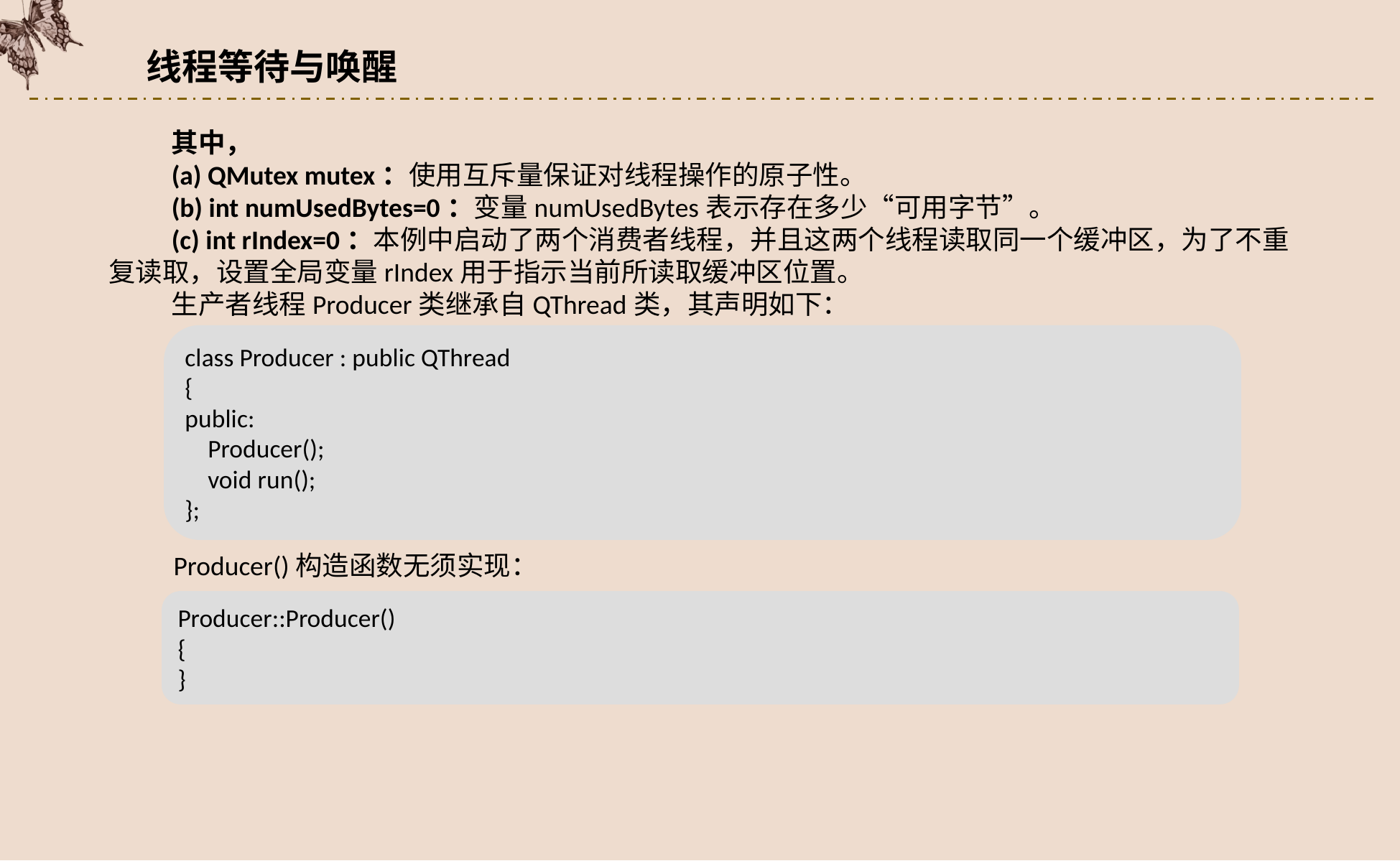

线程等待与唤醒
其中，
(a) QMutex mutex：使用互斥量保证对线程操作的原子性。
(b) int numUsedBytes=0：变量numUsedBytes表示存在多少“可用字节”。
(c) int rIndex=0：本例中启动了两个消费者线程，并且这两个线程读取同一个缓冲区，为了不重复读取，设置全局变量rIndex用于指示当前所读取缓冲区位置。
生产者线程Producer类继承自QThread类，其声明如下：
class Producer : public QThread
{
public:
    Producer();
    void run();
};
Producer()构造函数无须实现：
Producer::Producer()
{
}